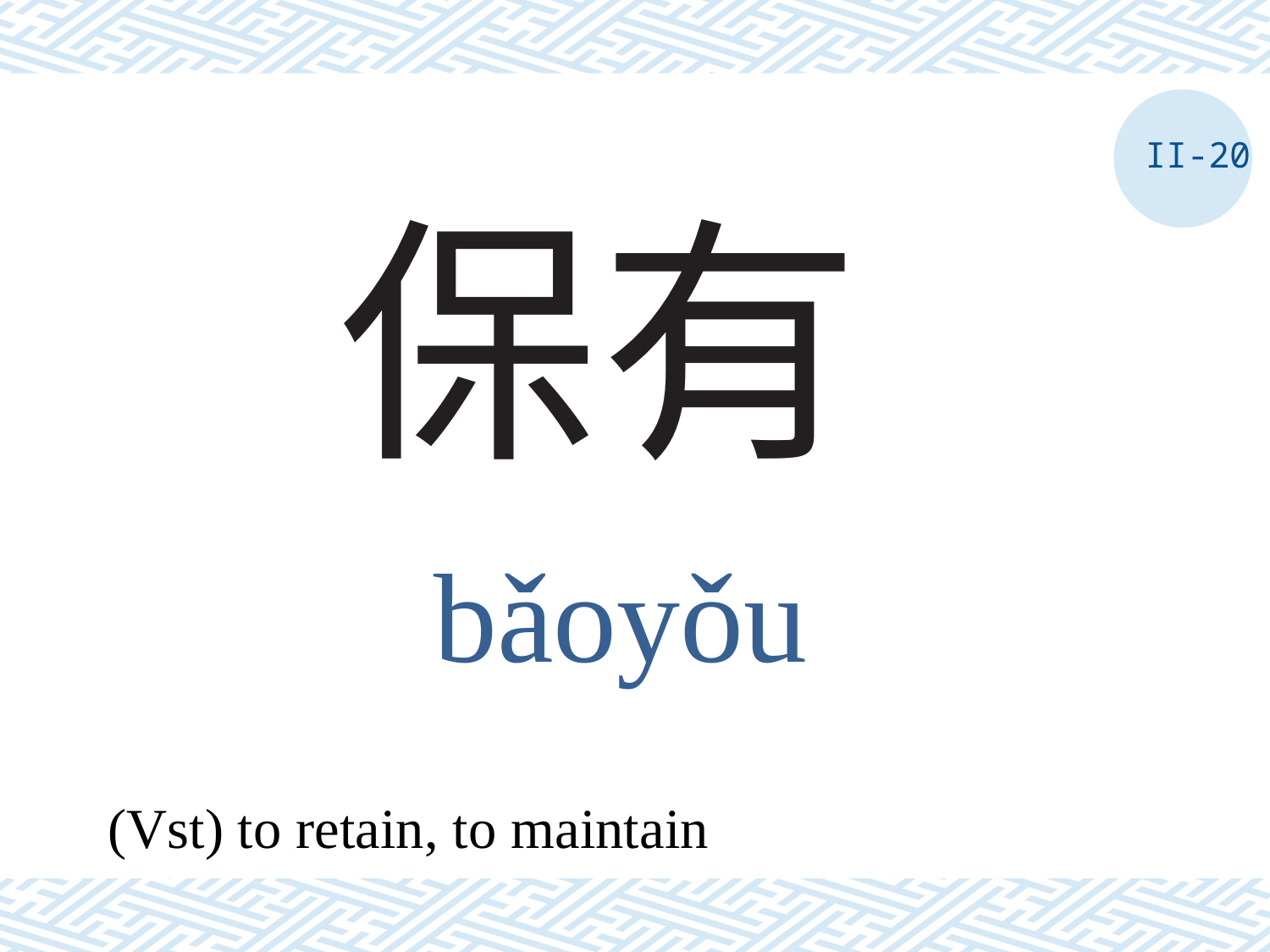

II-20

# 保有
bǎoyǒu
(Vst) to retain, to maintain